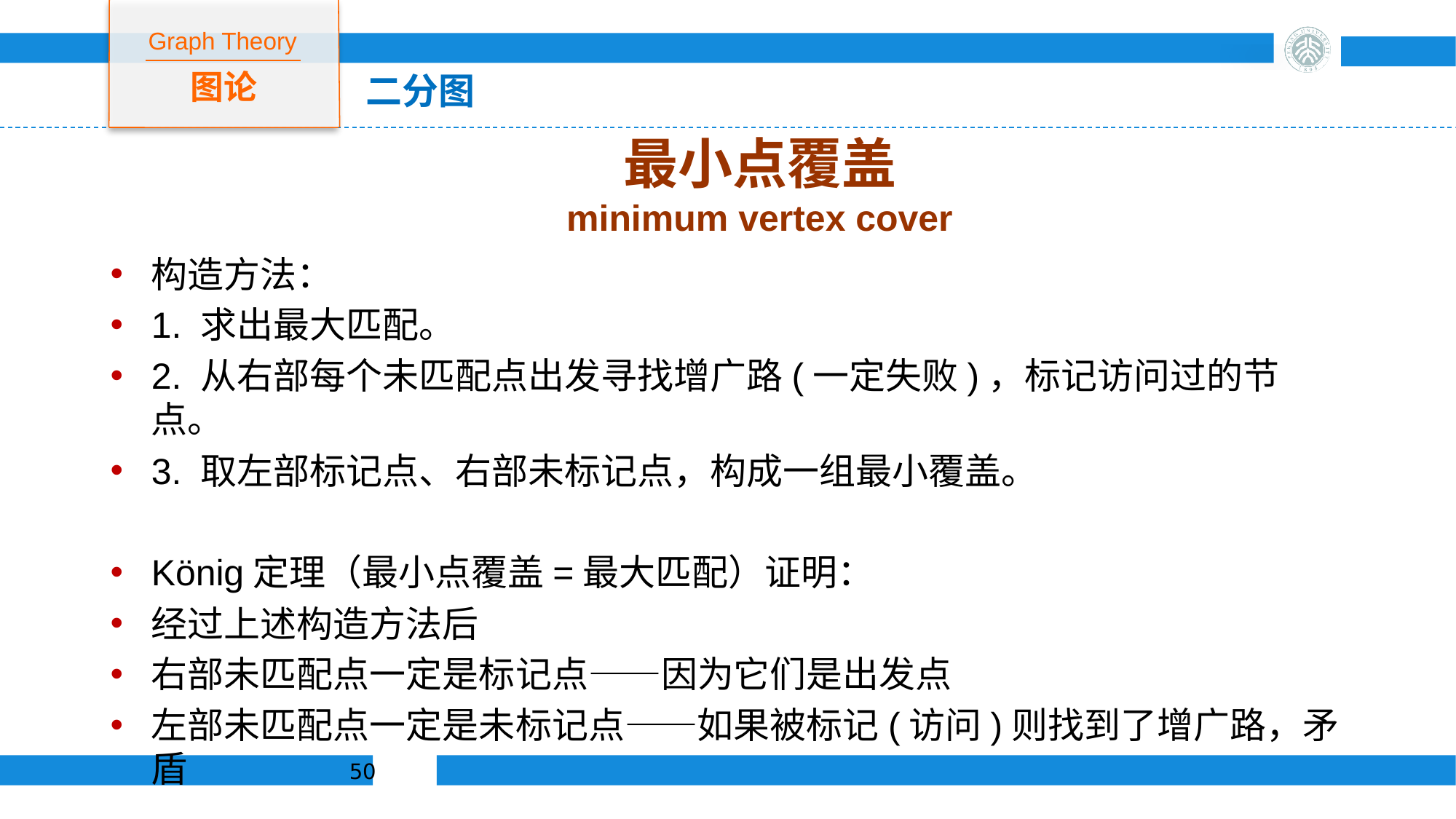

Graph Theory
图论
二分图
# 最小点覆盖 minimum vertex cover
构造方法：
1. 求出最大匹配。
2. 从右部每个未匹配点出发寻找增广路(一定失败)，标记访问过的节点。
3. 取左部标记点、右部未标记点，构成一组最小覆盖。

König定理（最小点覆盖=最大匹配）证明：
经过上述构造方法后
右部未匹配点一定是标记点——因为它们是出发点
左部未匹配点一定是未标记点——如果被标记(访问)则找到了增广路，矛盾